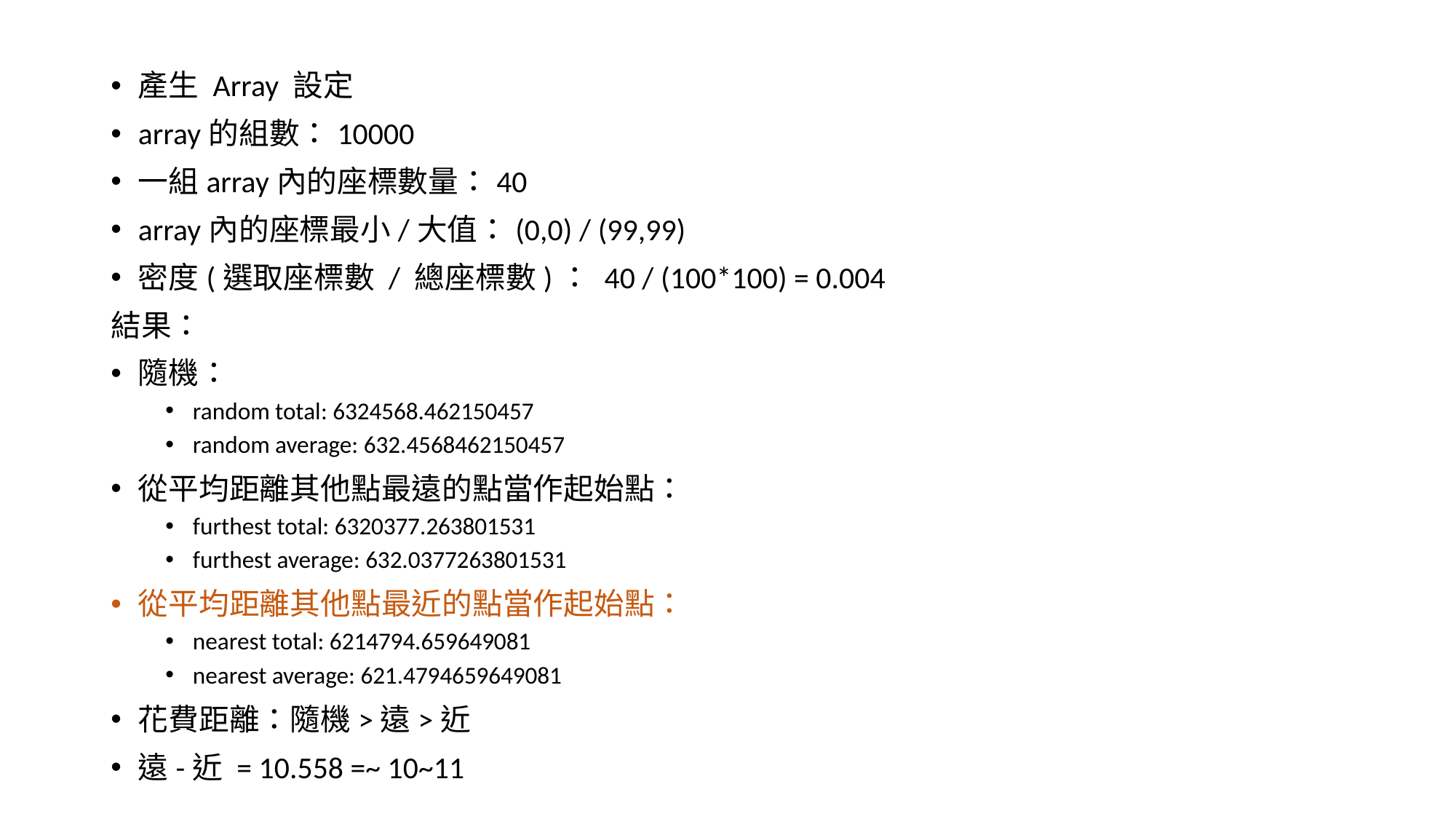

產生 Array 設定
array的組數：10000
一組array內的座標數量：40
array內的座標最小/大值：(0,0) / (99,99)
密度(選取座標數 / 總座標數)： 40 / (100*100) = 0.004
結果：
隨機：
random total: 6324568.462150457
random average: 632.4568462150457
從平均距離其他點最遠的點當作起始點：
furthest total: 6320377.263801531
furthest average: 632.0377263801531
從平均距離其他點最近的點當作起始點：
nearest total: 6214794.659649081
nearest average: 621.4794659649081
花費距離：隨機>遠>近
遠-近 = 10.558 =~ 10~11